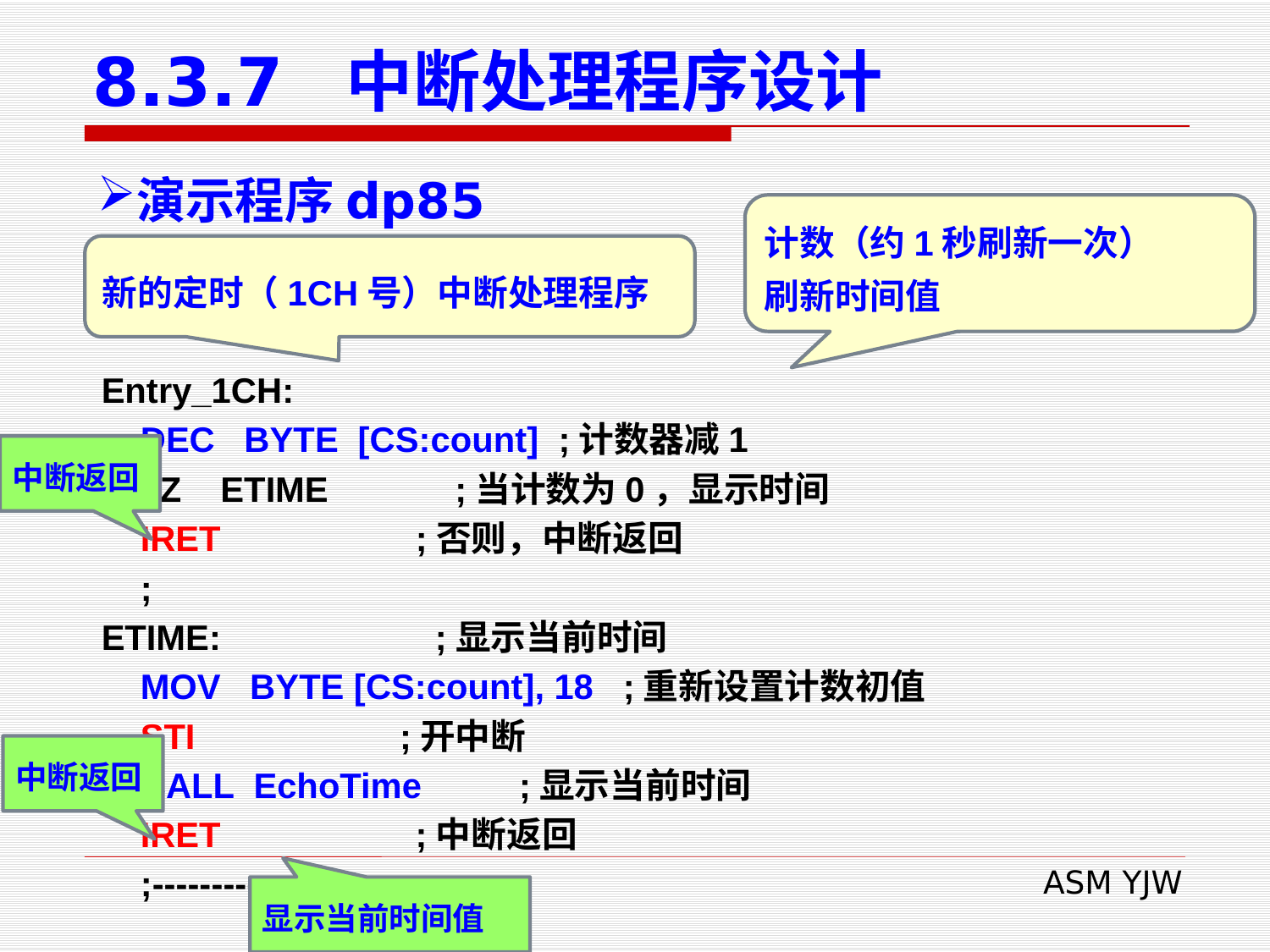

# 8.3.7  中断处理程序设计
演示程序dp85
计数（约1秒刷新一次）
刷新时间值
新的定时（1CH号）中断处理程序
Entry_1CH:
    DEC   BYTE  [CS:count]  ;计数器减1
    JZ    ETIME             ;当计数为0，显示时间
    IRET                    ;否则，中断返回
    ;
ETIME:                      ;显示当前时间
    MOV   BYTE [CS:count], 18   ;重新设置计数初值
    STI                     ;开中断
    CALL  EchoTime          ;显示当前时间
    IRET                    ;中断返回
    ;-----------------------
中断返回
中断返回
显示当前时间值